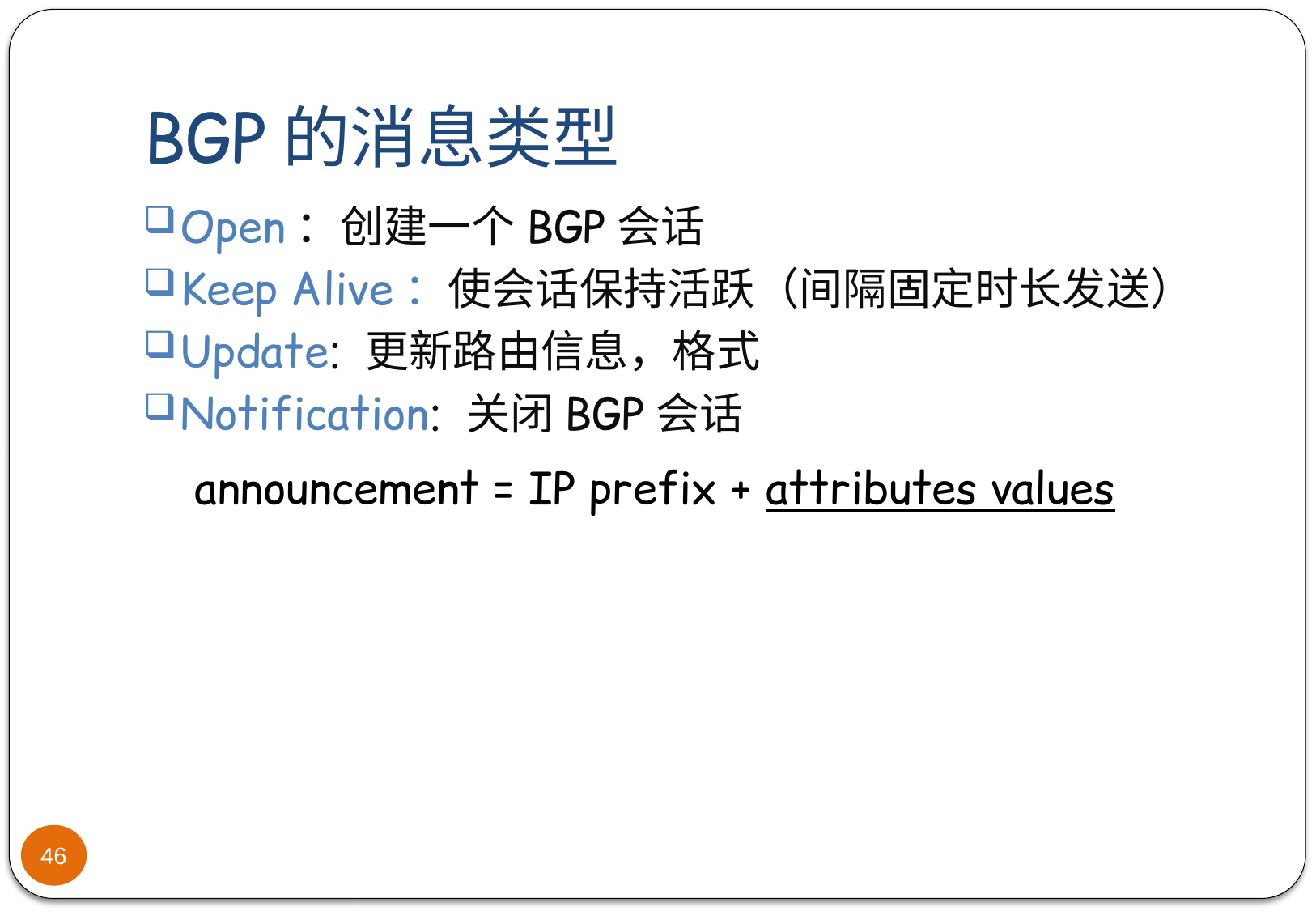

# BGP的消息类型
Open：创建一个BGP会话
Keep Alive：使会话保持活跃（间隔固定时长发送）
Update: 更新路由信息，格式
Notification: 关闭BGP会话
announcement = IP prefix + attributes values
46